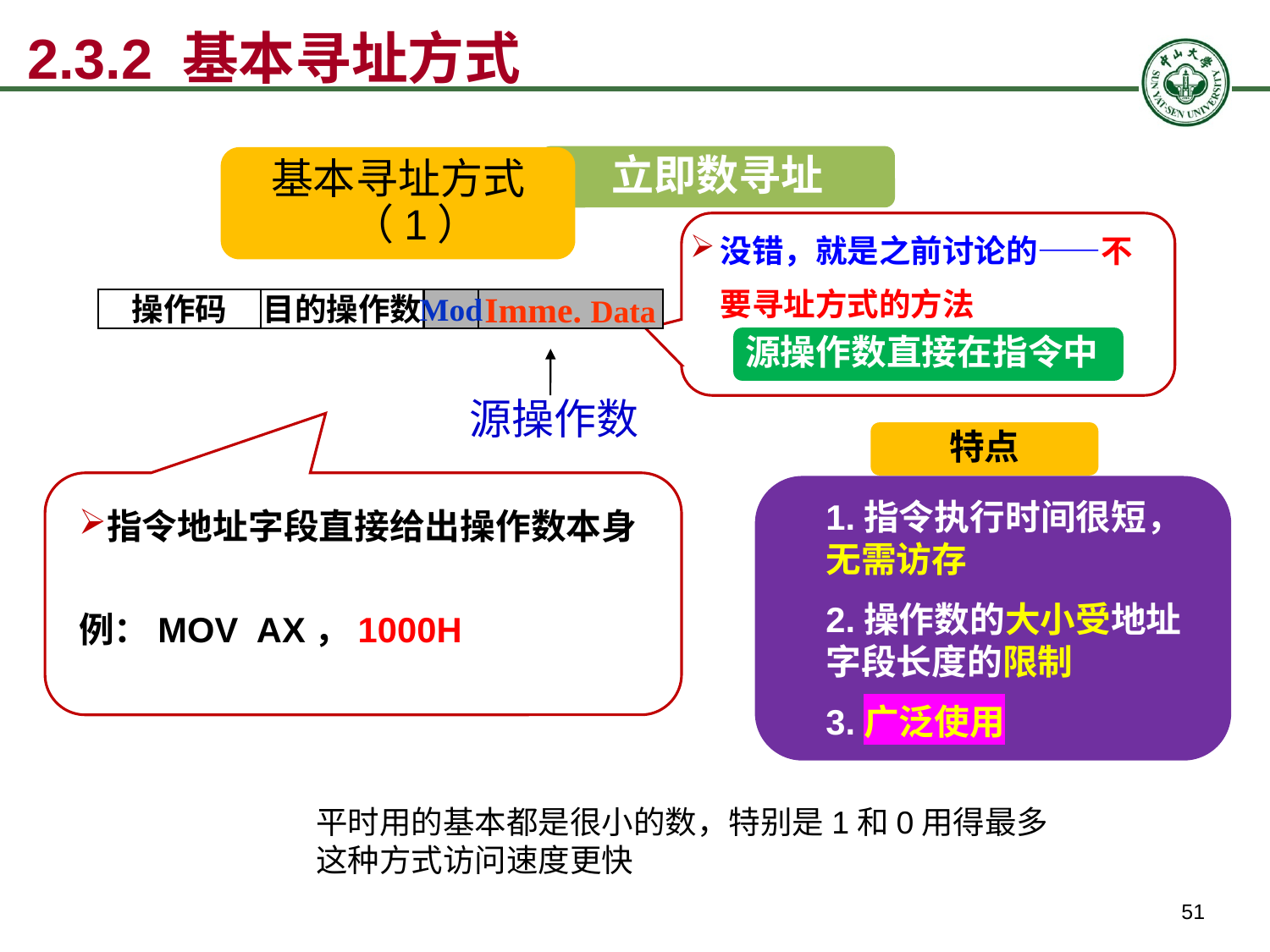

2.3.2 基本寻址方式
立即数寻址
基本寻址方式（1）
没错，就是之前讨论的——不要寻址方式的方法

操作码
目的操作数
Mod
Imme. Data
源操作数直接在指令中

源操作数
特点

1.指令执行时间很短，无需访存
2.操作数的大小受地址字段长度的限制
3.广泛使用
指令地址字段直接给出操作数本身

例：MOV  AX，1000H
平时用的基本都是很小的数，特别是1和0用得最多
这种方式访问速度更快